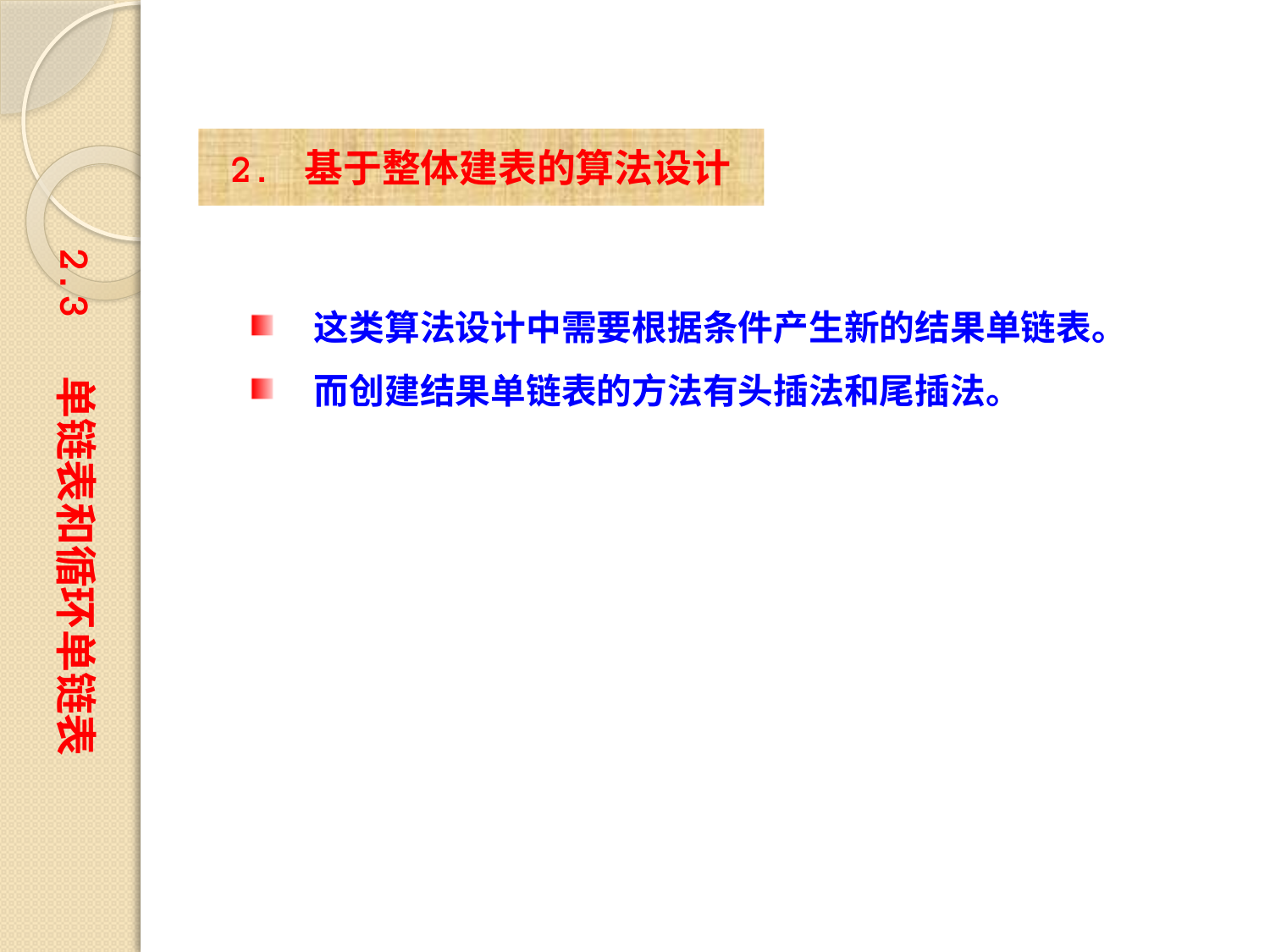

2. 基于整体建表的算法设计
2.3  单链表和循环单链表
这类算法设计中需要根据条件产生新的结果单链表。
而创建结果单链表的方法有头插法和尾插法。